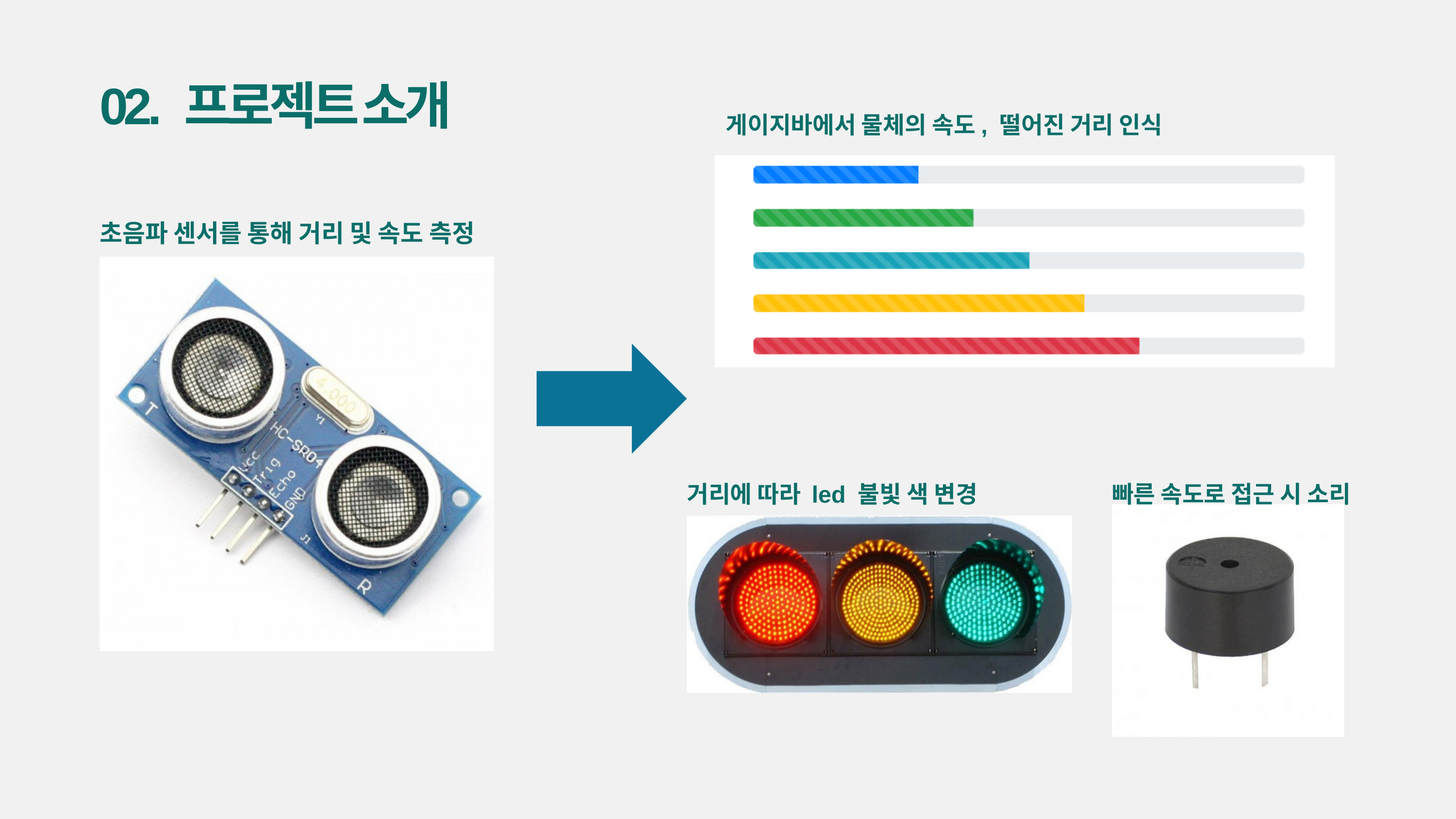

02. 프로젝트 소개
 게이지바에서 물체의 속도, 떨어진 거리 인식

초음파 센서를 통해 거리 및 속도 측정

거리에 따라 led 불빛 색 변경
빠른 속도로 접근 시 소리